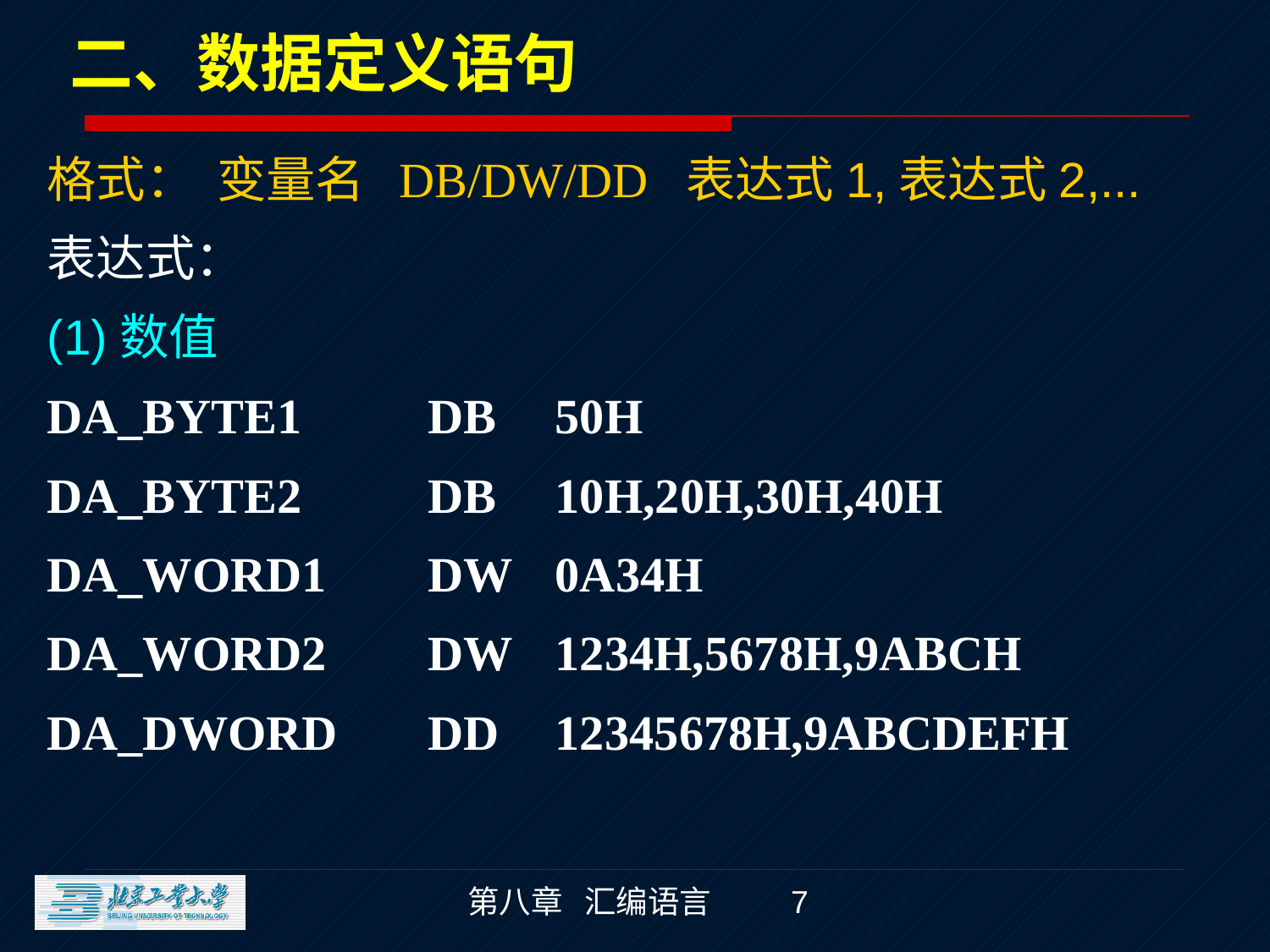

二、数据定义语句
格式：  变量名  DB/DW/DD  表达式1,表达式2,...
表达式：
(1)数值
DA_BYTE1	DB	50H
DA_BYTE2	DB	10H,20H,30H,40H
DA_WORD1	DW	0A34H
DA_WORD2	DW	1234H,5678H,9ABCH
DA_DWORD	DD	12345678H,9ABCDEFH